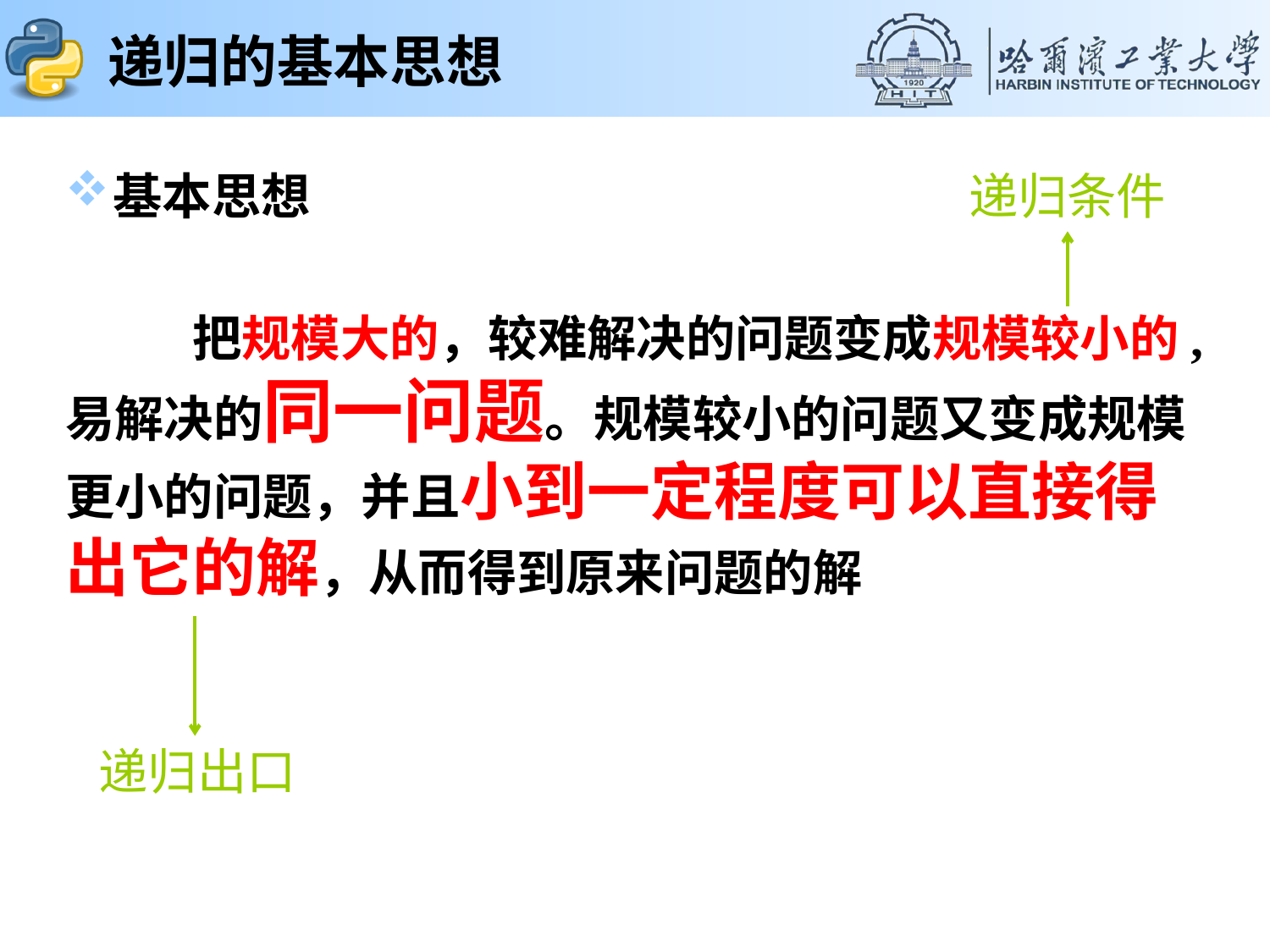

# 递归的基本思想
基本思想

	把规模大的，较难解决的问题变成规模较小的,易解决的同一问题。规模较小的问题又变成规模更小的问题，并且小到一定程度可以直接得出它的解，从而得到原来问题的解
递归条件
递归出口